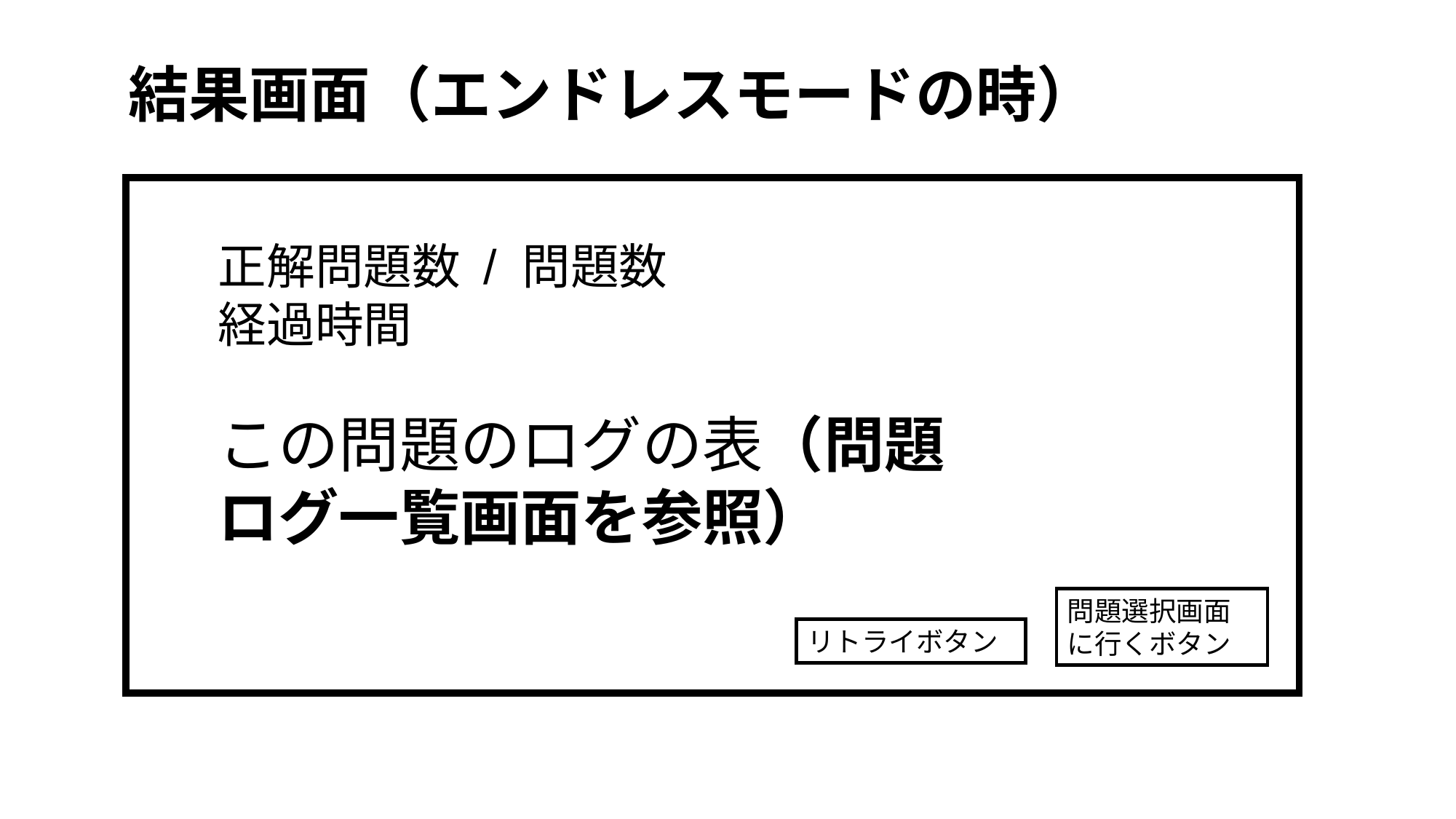

結果画面（エンドレスモードの時）

正解問題数 / 問題数
経過時間
この問題のログの表（問題ログ一覧画面を参照）
問題選択画面に行くボタン
リトライボタン